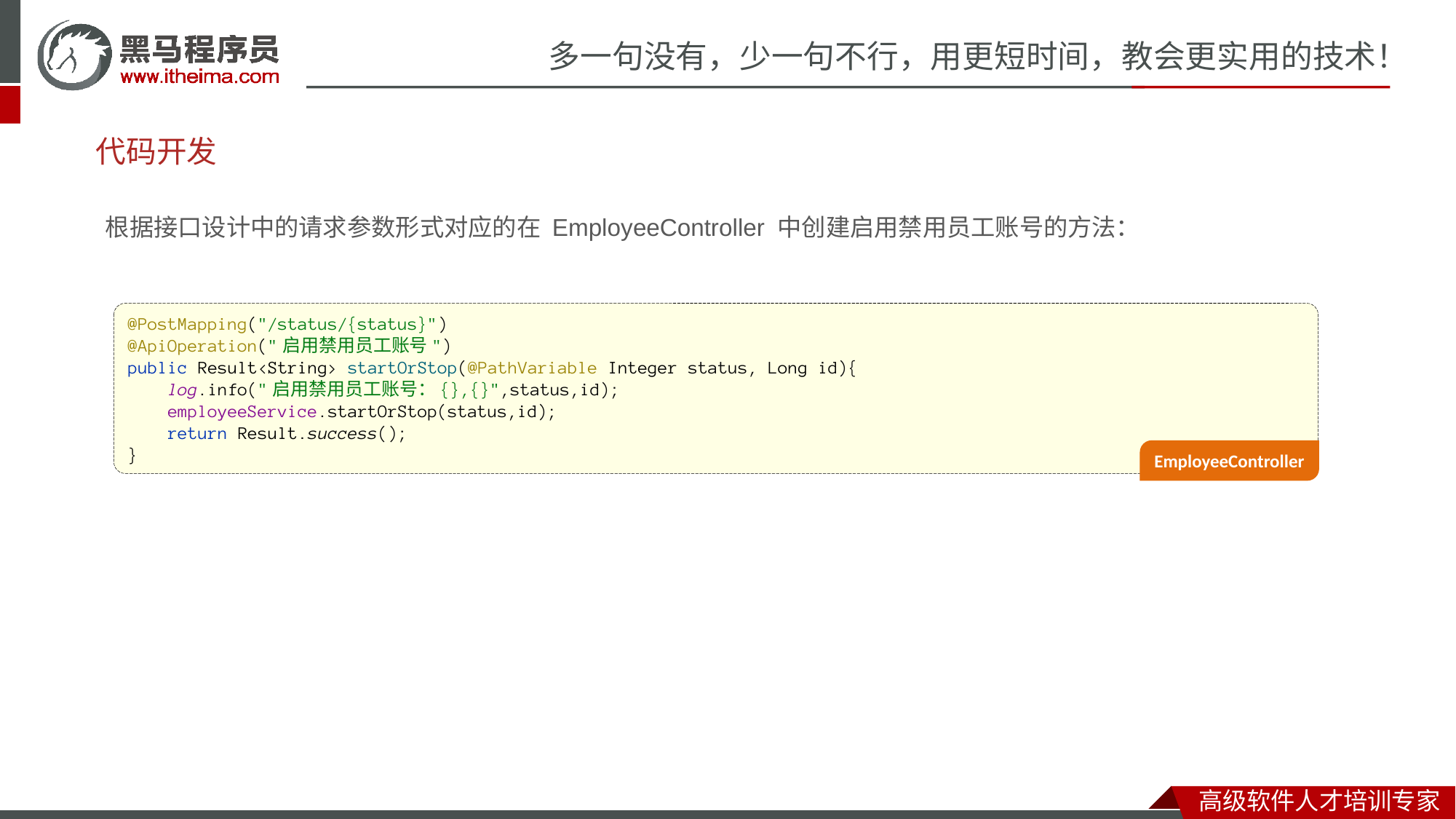

# 代码开发
根据接口设计中的请求参数形式对应的在 EmployeeController 中创建启用禁用员工账号的方法：
@PostMapping("/status/{status}")
@ApiOperation("启用禁用员工账号")
public Result<String> startOrStop(@PathVariable Integer status, Long id){
    log.info("启用禁用员工账号：{},{}",status,id);
    employeeService.startOrStop(status,id);
    return Result.success();
}
EmployeeController